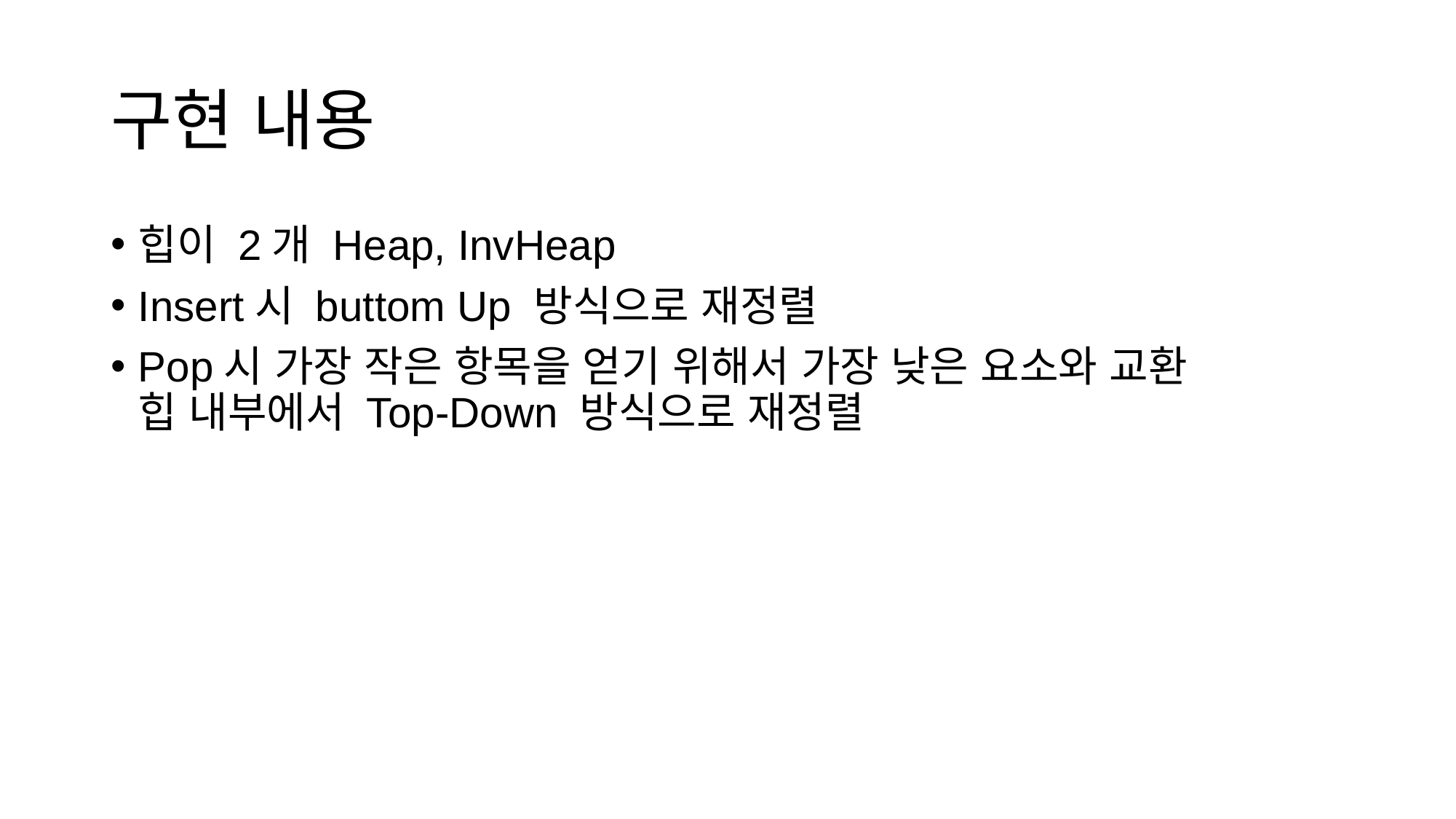

# 구현 내용
힙이 2개 Heap, InvHeap
Insert시 buttom Up 방식으로 재정렬
Pop시 가장 작은 항목을 얻기 위해서 가장 낮은 요소와 교환
힙 내부에서 Top-Down 방식으로 재정렬